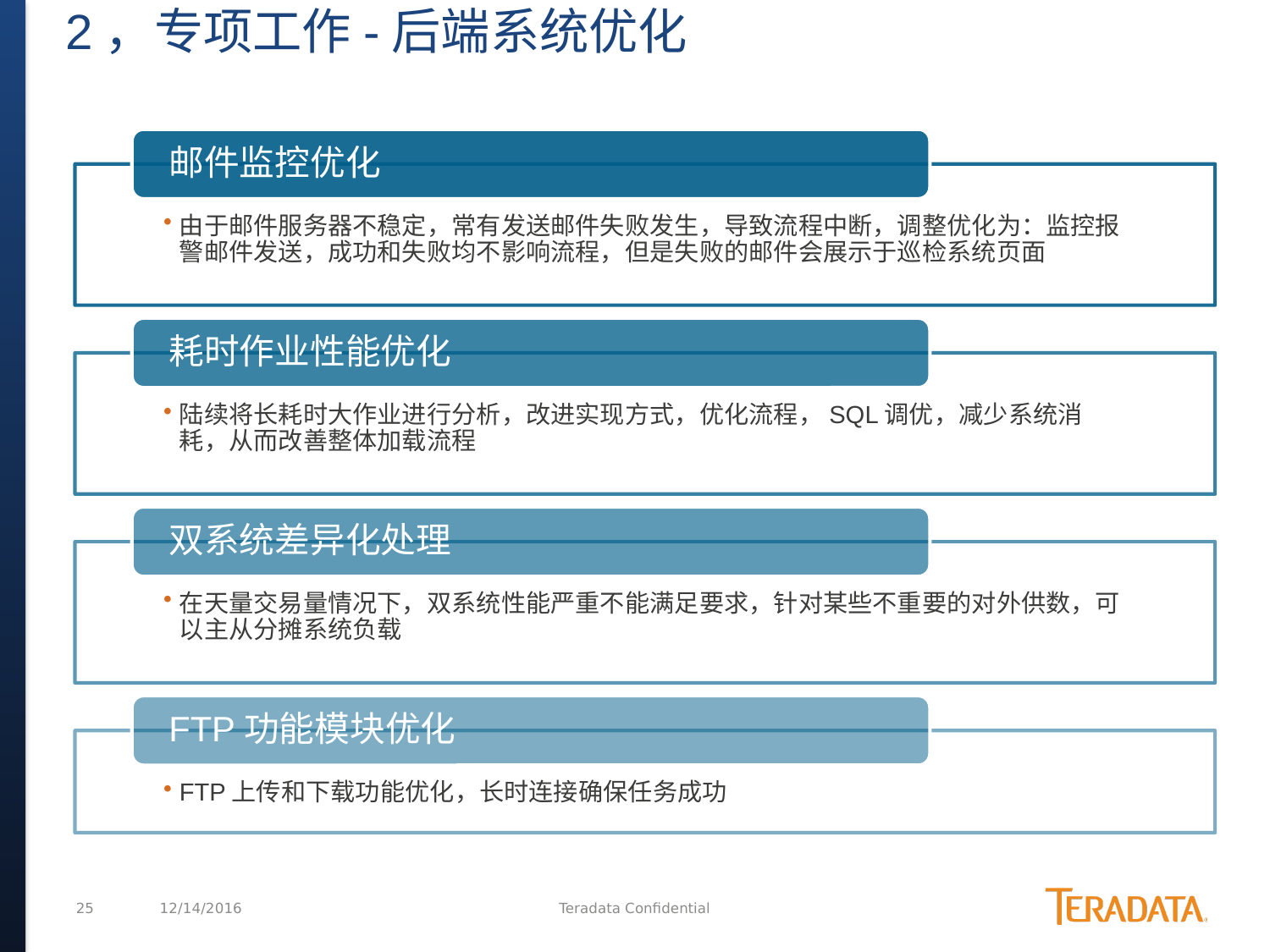

# 2，专项工作-后端系统优化
由于邮件服务器不稳定，常有发送邮件失败发生，导致流程中断，调整优化为：监控报警邮件发送，成功和失败均不影响流程，但是失败的邮件会展示于巡检系统页面
邮件监控优化
陆续将长耗时大作业进行分析，改进实现方式，优化流程，SQL调优，减少系统消耗，从而改善整体加载流程
耗时作业性能优化
在天量交易量情况下，双系统性能严重不能满足要求，针对某些不重要的对外供数，可以主从分摊系统负载
双系统差异化处理
FTP上传和下载功能优化，长时连接确保任务成功
FTP功能模块优化